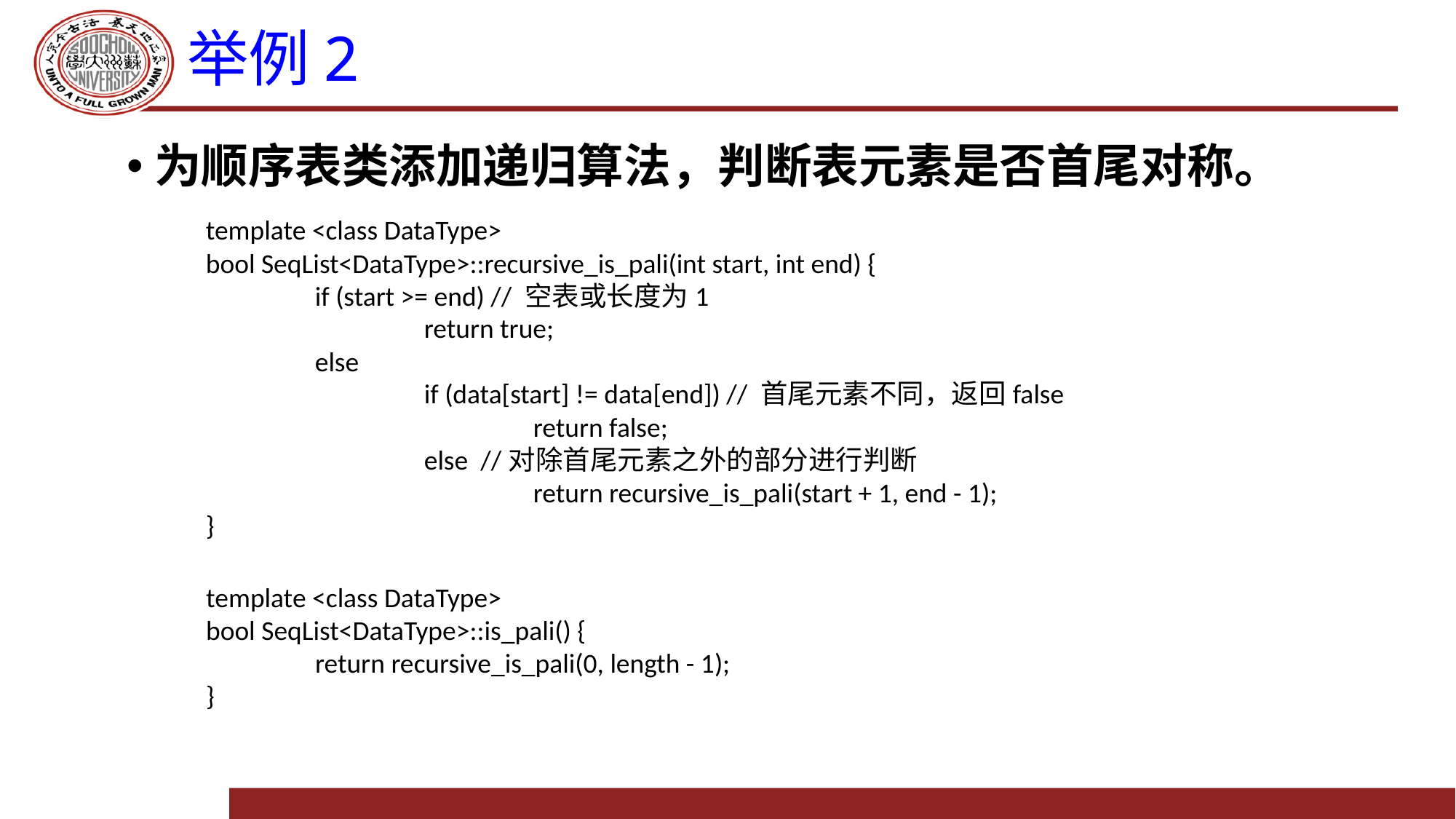

# 举例2
为顺序表类添加递归算法，判断表元素是否首尾对称。

template <class DataType>
bool SeqList<DataType>::recursive_is_pali(int start, int end) {
	if (start >= end) // 空表或长度为1
		return true;
	else
		if (data[start] != data[end]) // 首尾元素不同，返回false
			return false;
		else  //对除首尾元素之外的部分进行判断
			return recursive_is_pali(start + 1, end - 1);
}

template <class DataType>
bool SeqList<DataType>::is_pali() {
	return recursive_is_pali(0, length - 1);
}